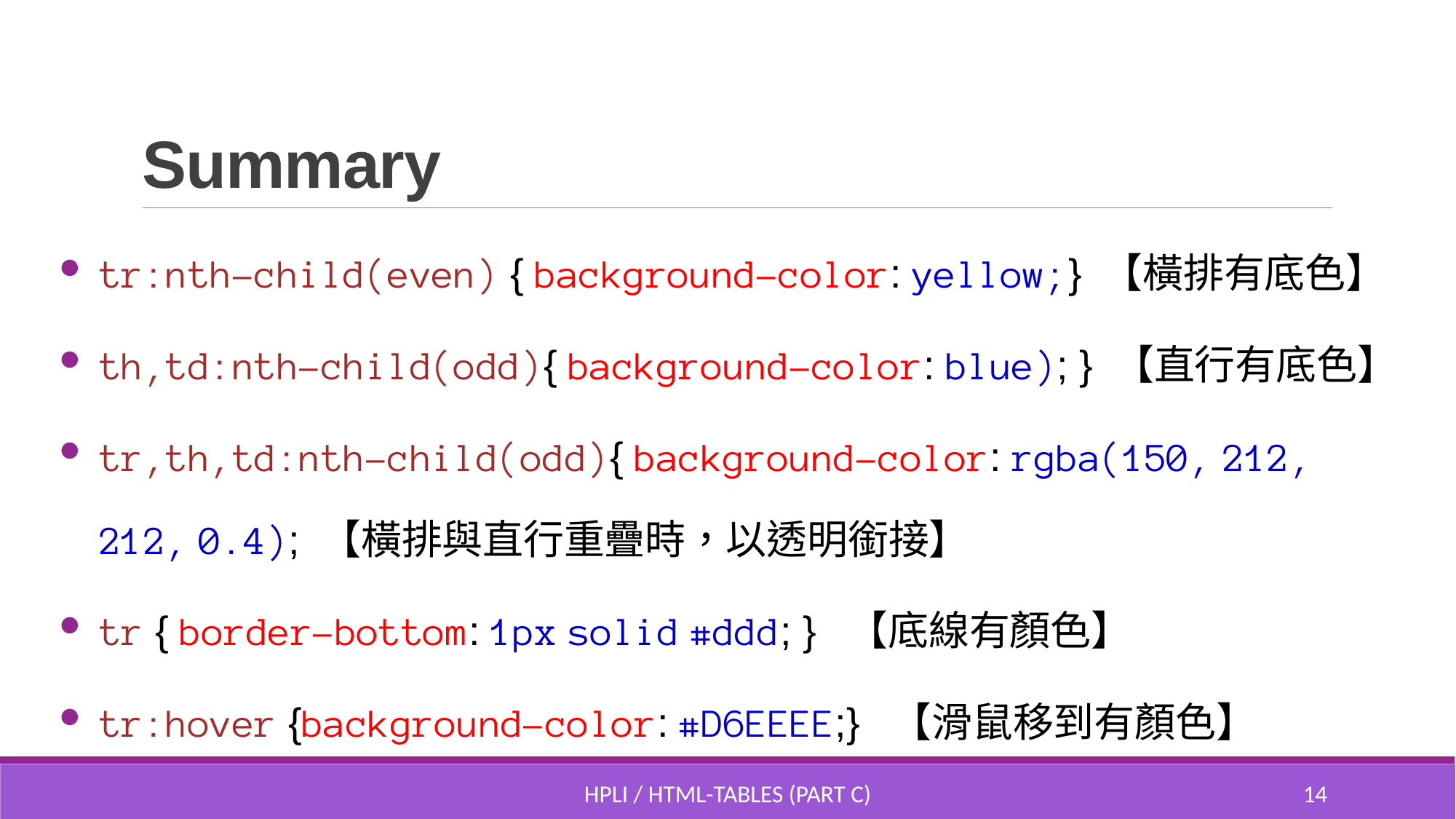

# Summary
tr:nth-child(even) { background-color: yellow;} 【橫排有底色】
th,td:nth-child(odd){ background-color: blue); } 【直行有底色】
tr,th,td:nth-child(odd){ background-color: rgba(150, 212, 212, 0.4); 【橫排與直行重疊時，以透明銜接】
tr { border-bottom: 1px solid #ddd; } 【底線有顏色】
tr:hover {background-color: #D6EEEE;} 【滑鼠移到有顏色】
HPLI / HTML-Tables (part C)
14